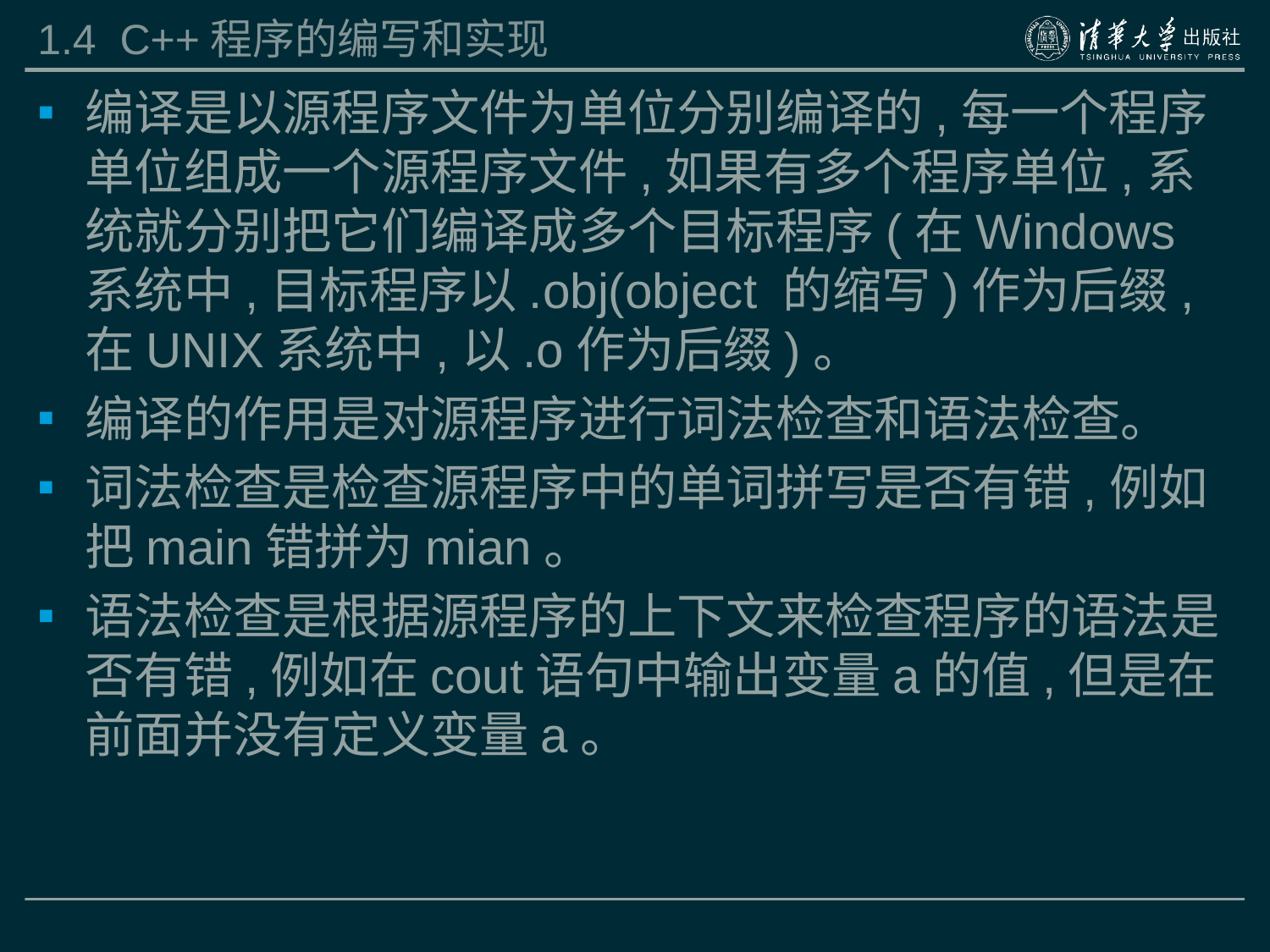

# 1.4  C++程序的编写和实现
编译是以源程序文件为单位分别编译的,每一个程序单位组成一个源程序文件,如果有多个程序单位,系统就分别把它们编译成多个目标程序(在Windows系统中,目标程序以.obj(object 的缩写)作为后缀,在UNIX系统中,以.o作为后缀)。
编译的作用是对源程序进行词法检查和语法检查。
词法检查是检查源程序中的单词拼写是否有错,例如把main错拼为mian。
语法检查是根据源程序的上下文来检查程序的语法是否有错,例如在cout语句中输出变量a的值,但是在前面并没有定义变量a。